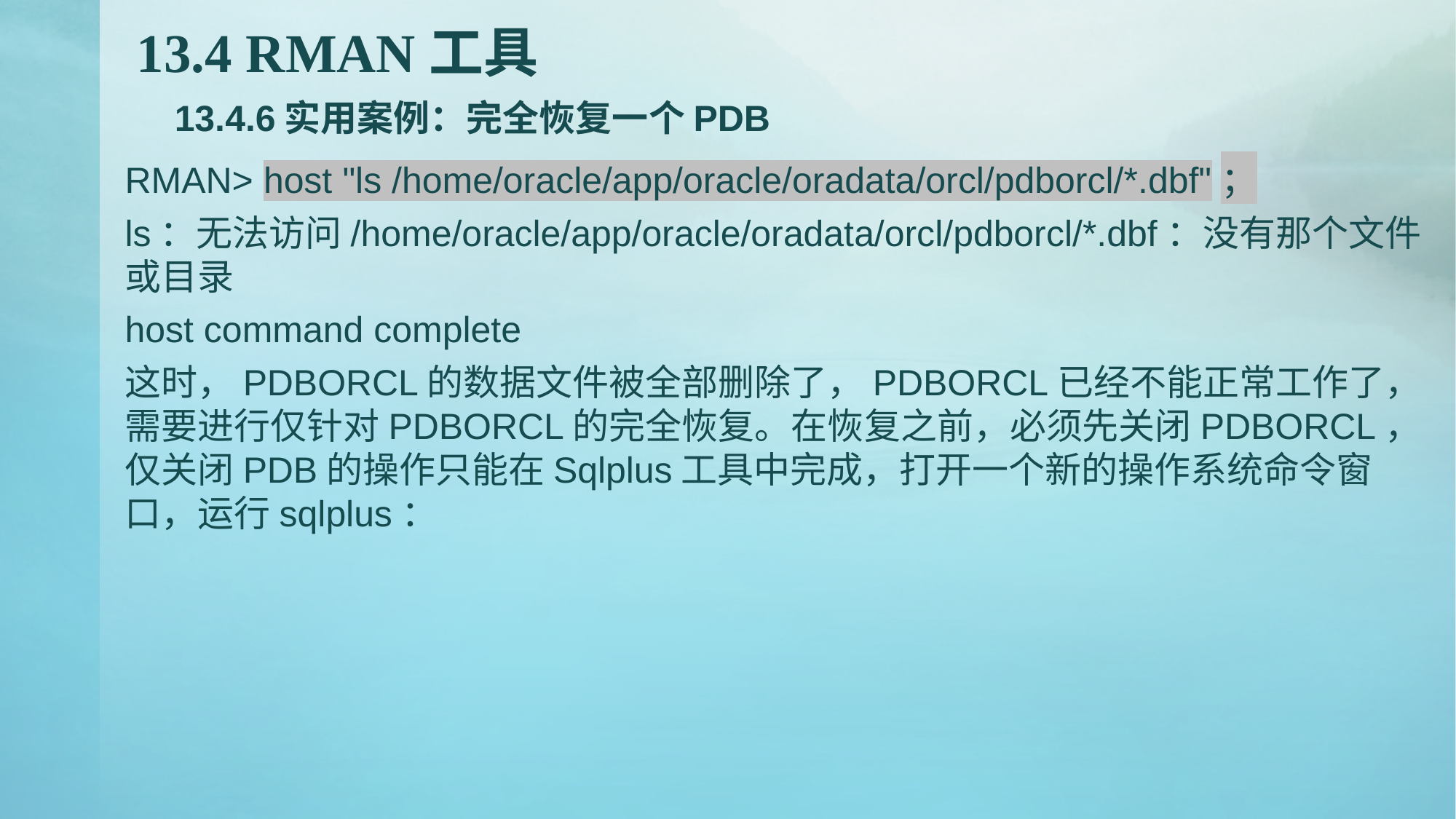

# 13.4 RMAN工具 13.4.6实用案例：完全恢复一个PDB
RMAN> host "ls /home/oracle/app/oracle/oradata/orcl/pdborcl/*.dbf"；
ls：无法访问/home/oracle/app/oracle/oradata/orcl/pdborcl/*.dbf：没有那个文件或目录
host command complete
这时，PDBORCL的数据文件被全部删除了，PDBORCL已经不能正常工作了，需要进行仅针对PDBORCL的完全恢复。在恢复之前，必须先关闭PDBORCL，仅关闭PDB的操作只能在Sqlplus工具中完成，打开一个新的操作系统命令窗口，运行sqlplus：